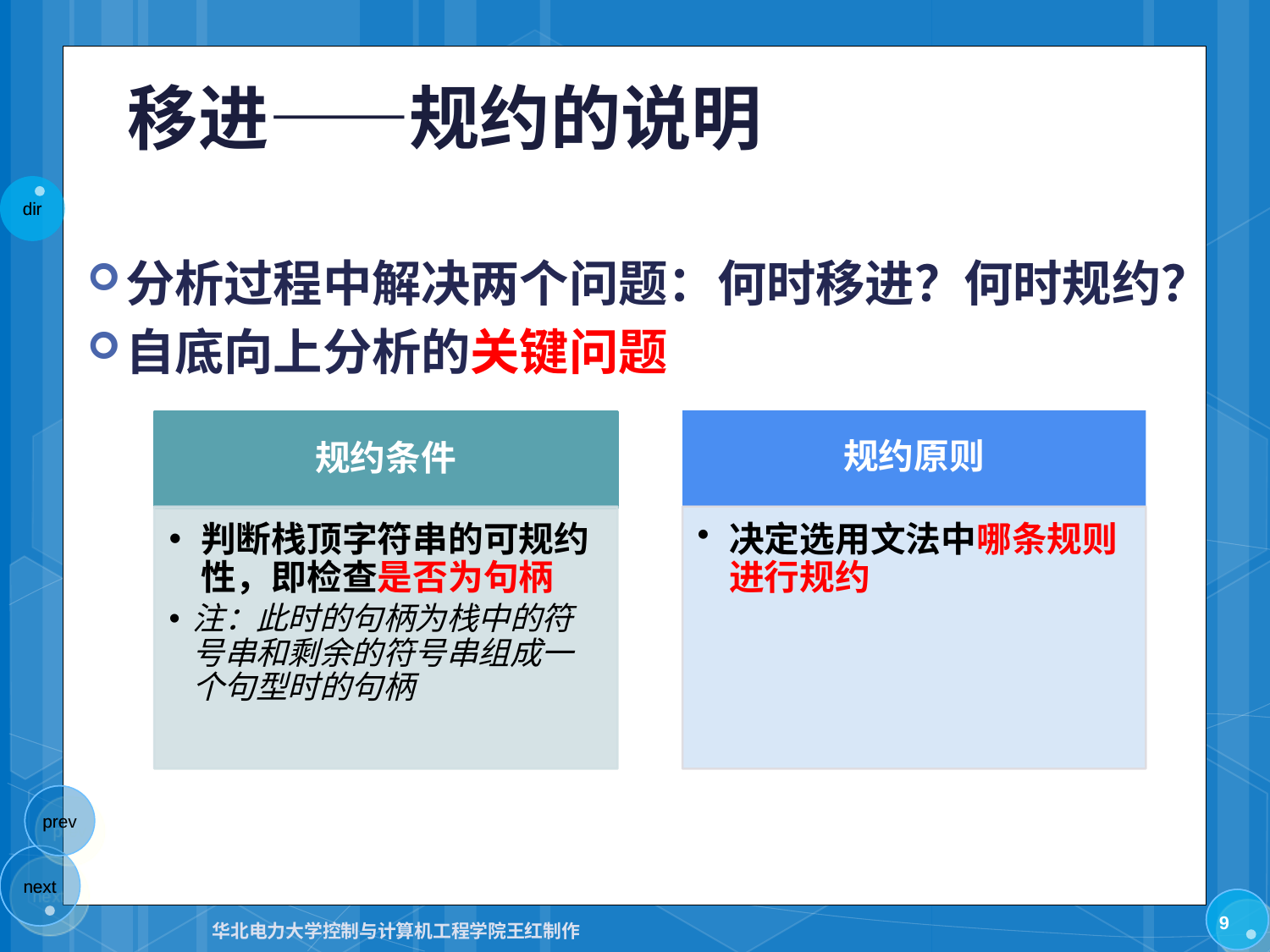

# 移进——规约的说明
分析过程中解决两个问题：何时移进？何时规约？
自底向上分析的关键问题

规约条件
判断栈顶字符串的可规约性，即检查是否为句柄
注：此时的句柄为栈中的符号串和剩余的符号串组成一个句型时的句柄
规约原则
决定选用文法中哪条规则进行规约
9
华北电力大学控制与计算机工程学院王红制作